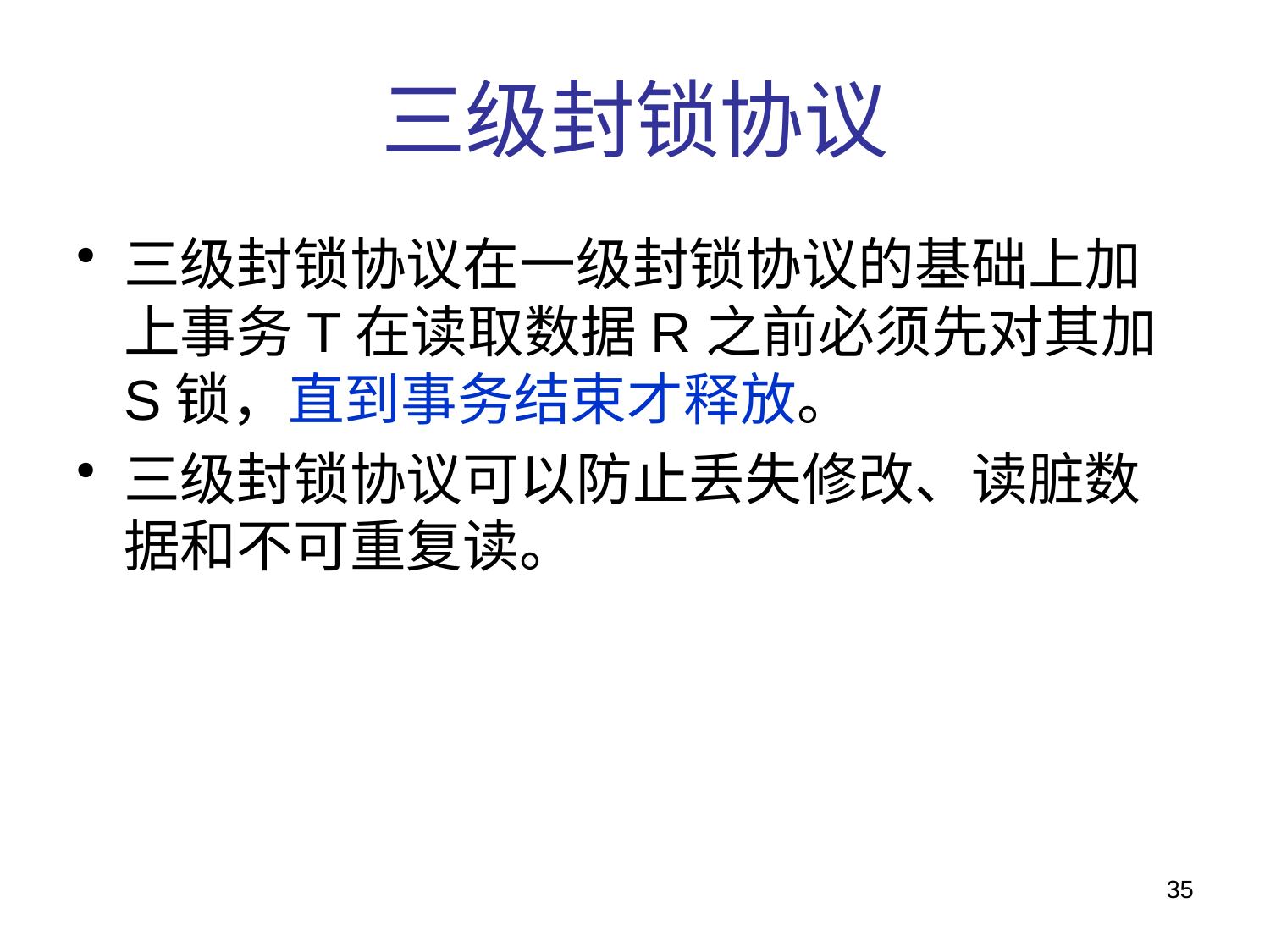

# 三级封锁协议
三级封锁协议在一级封锁协议的基础上加上事务T在读取数据R之前必须先对其加S锁，直到事务结束才释放。
三级封锁协议可以防止丢失修改、读脏数据和不可重复读。

35